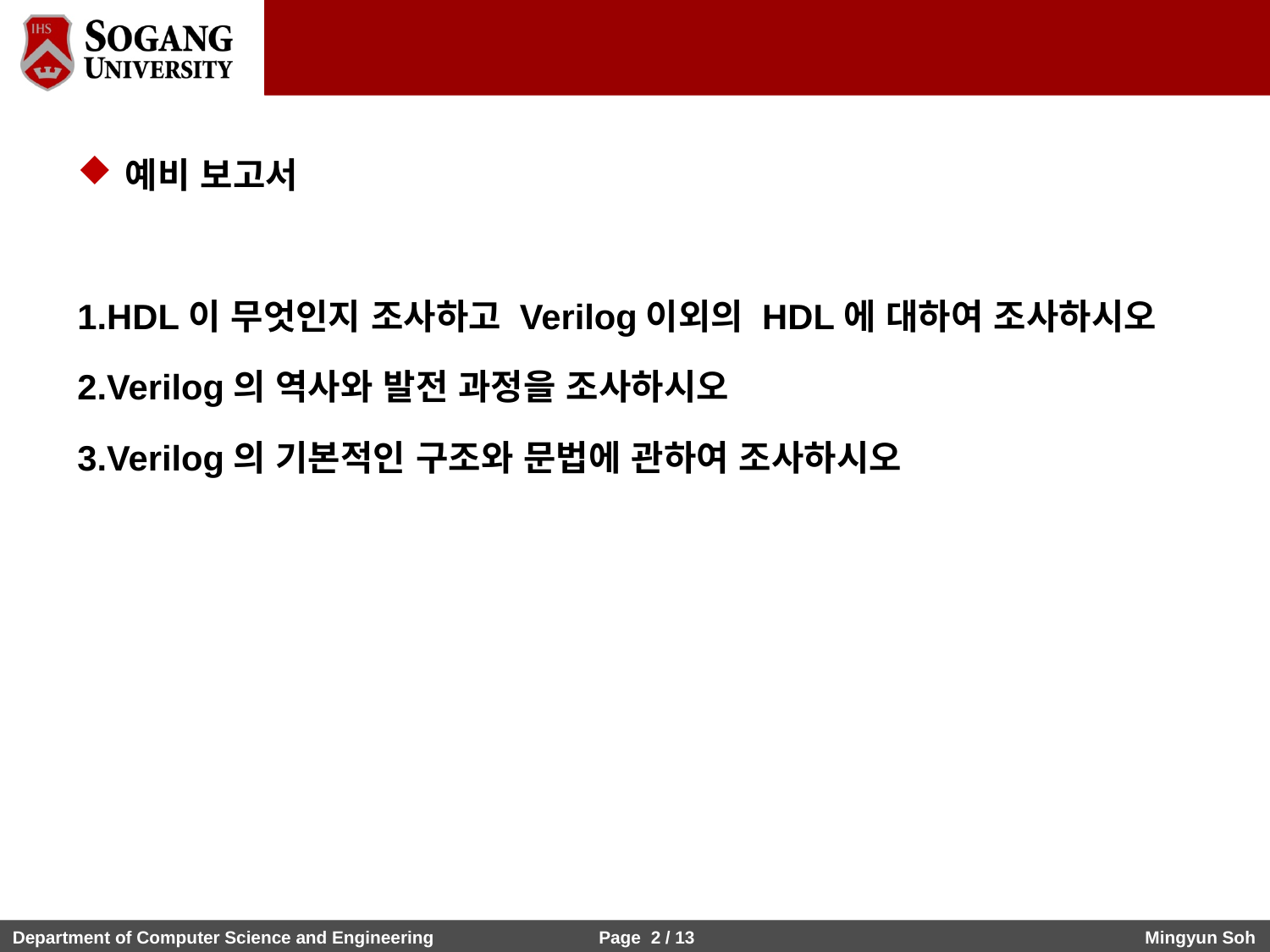

예비 보고서

1.HDL이 무엇인지 조사하고 Verilog이외의 HDL에 대하여 조사하시오
2.Verilog의 역사와 발전 과정을 조사하시오
3.Verilog의 기본적인 구조와 문법에 관하여 조사하시오